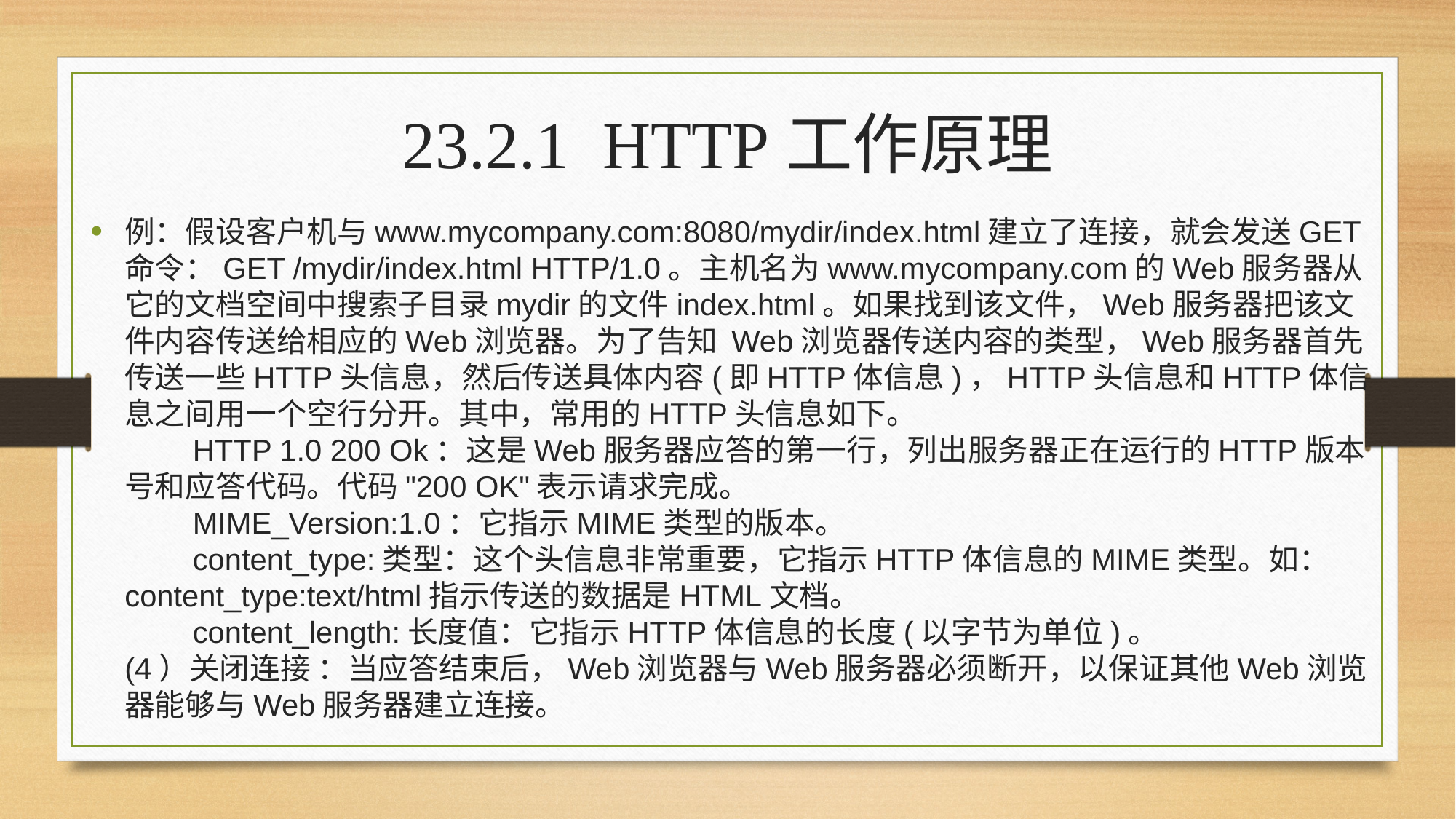

# 23.2.1  HTTP工作原理
例：假设客户机与www.mycompany.com:8080/mydir/index.html建立了连接，就会发送GET命令：GET /mydir/index.html HTTP/1.0。主机名为www.mycompany.com的Web服务器从它的文档空间中搜索子目录mydir的文件index.html。如果找到该文件，Web服务器把该文件内容传送给相应的Web浏览器。为了告知 Web浏览器传送内容的类型，Web服务器首先传送一些HTTP头信息，然后传送具体内容(即HTTP体信息)，HTTP头信息和HTTP体信息之间用一个空行分开。其中，常用的HTTP头信息如下。 
　　HTTP 1.0 200 Ok：这是Web服务器应答的第一行，列出服务器正在运行的HTTP版本号和应答代码。代码"200 OK"表示请求完成。 
　　MIME_Version:1.0：它指示MIME类型的版本。 
　　content_type:类型：这个头信息非常重要，它指示HTTP体信息的MIME类型。如：content_type:text/html指示传送的数据是HTML文档。 
　　content_length:长度值：它指示HTTP体信息的长度(以字节为单位)。 
(4）关闭连接 ：当应答结束后，Web浏览器与Web服务器必须断开，以保证其他Web浏览器能够与Web服务器建立连接。